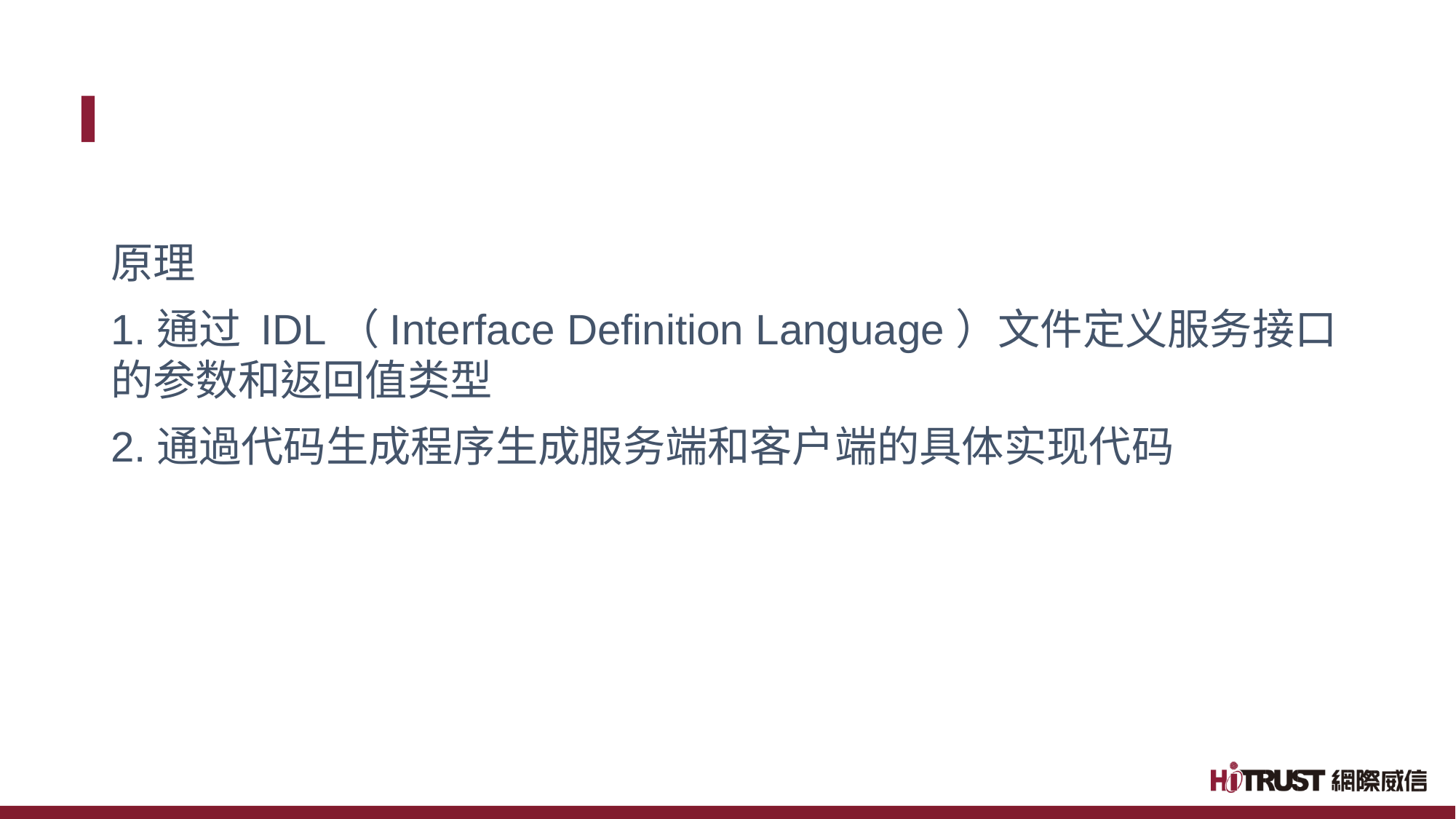

#

原理
1.通过 IDL（Interface Definition Language）文件定义服务接口的参数和返回值类型
2.通過代码生成程序生成服务端和客户端的具体实现代码